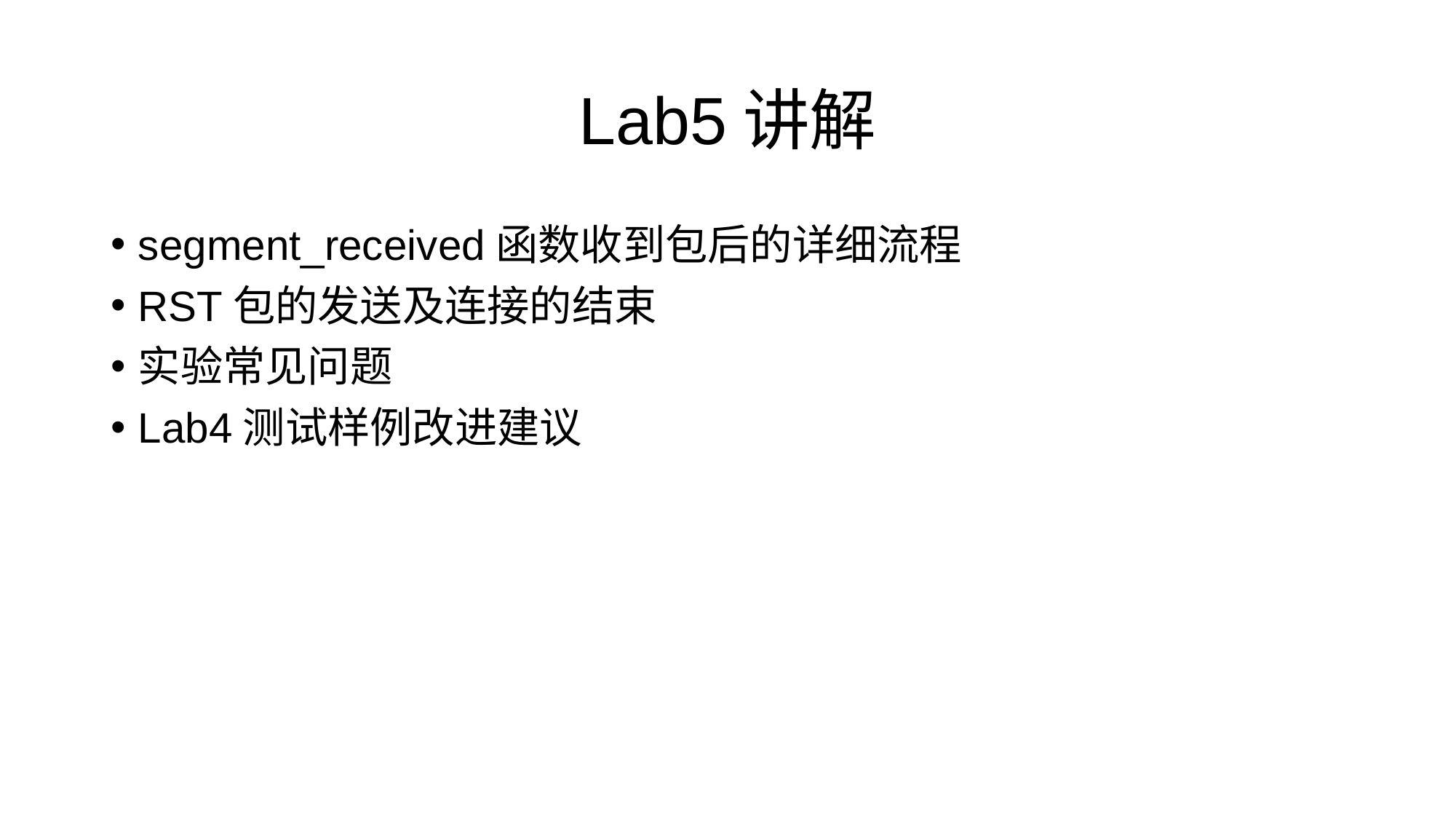

# Lab5讲解
segment_received函数收到包后的详细流程
RST包的发送及连接的结束
实验常见问题
Lab4测试样例改进建议